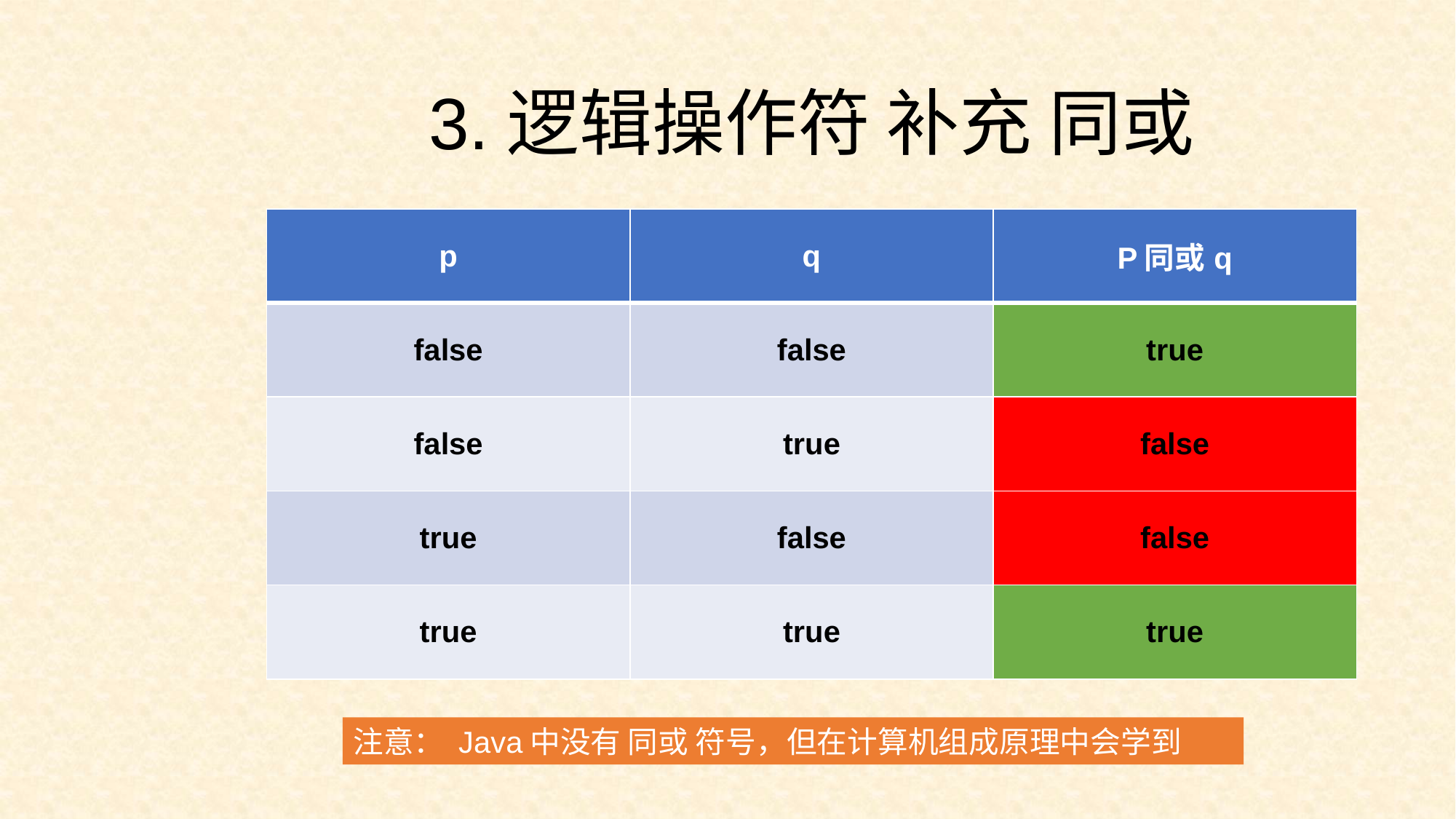

3.逻辑操作符 补充 同或
| p | q | P同或q |
| --- | --- | --- |
| false | false | true |
| false | true | false |
| true | false | false |
| true | true | true |
注意： Java中没有 同或 符号，但在计算机组成原理中会学到